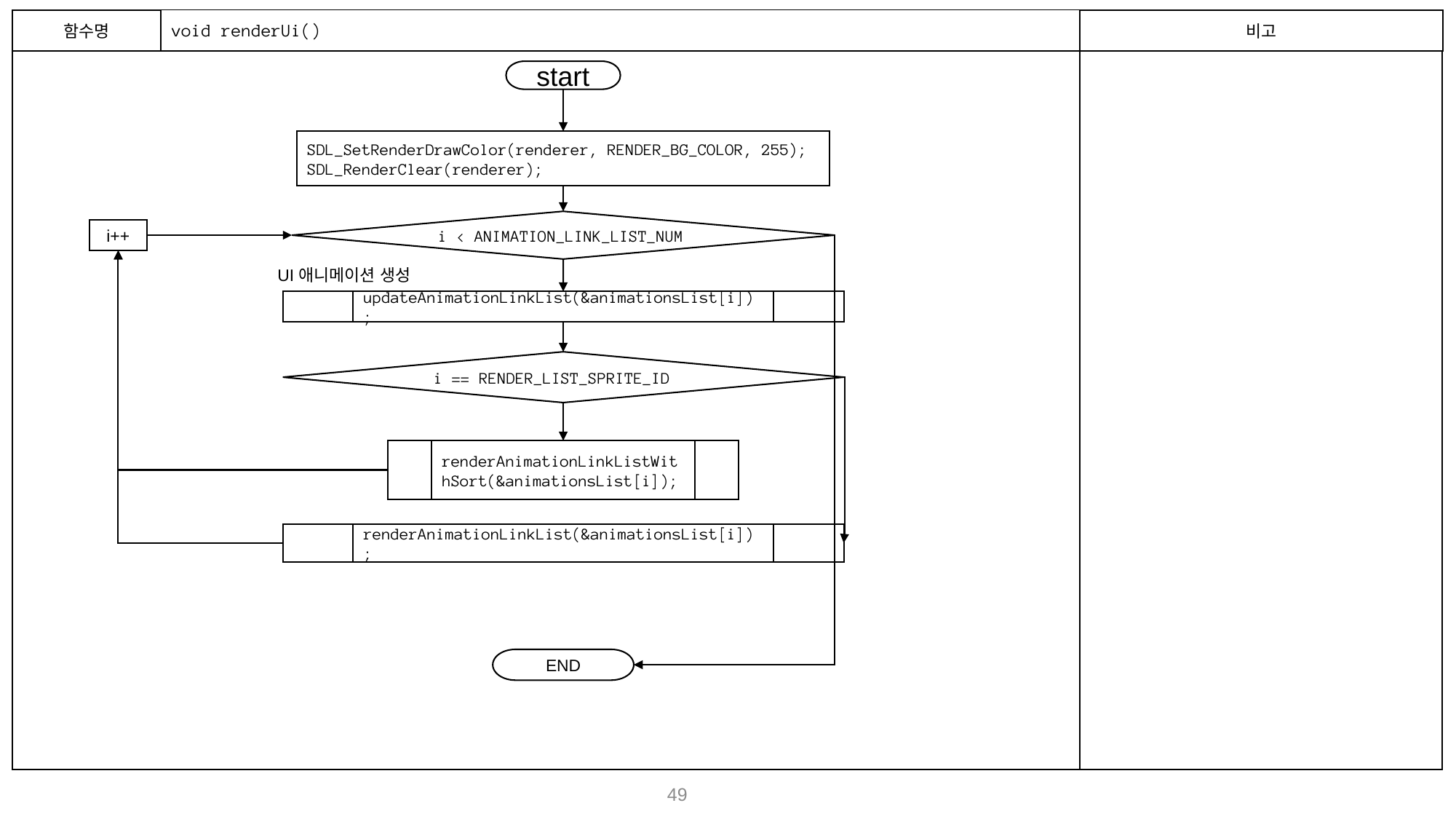

함수명
# void renderUi()
비고

start
SDL_SetRenderDrawColor(renderer, RENDER_BG_COLOR, 255);
SDL_RenderClear(renderer);
i < ANIMATION_LINK_LIST_NUM
i++
UI애니메이션 생성
updateAnimationLinkList(&animationsList[i]);
i == RENDER_LIST_SPRITE_ID
renderAnimationLinkListWithSort(&animationsList[i]);
renderAnimationLinkList(&animationsList[i]);
END
49